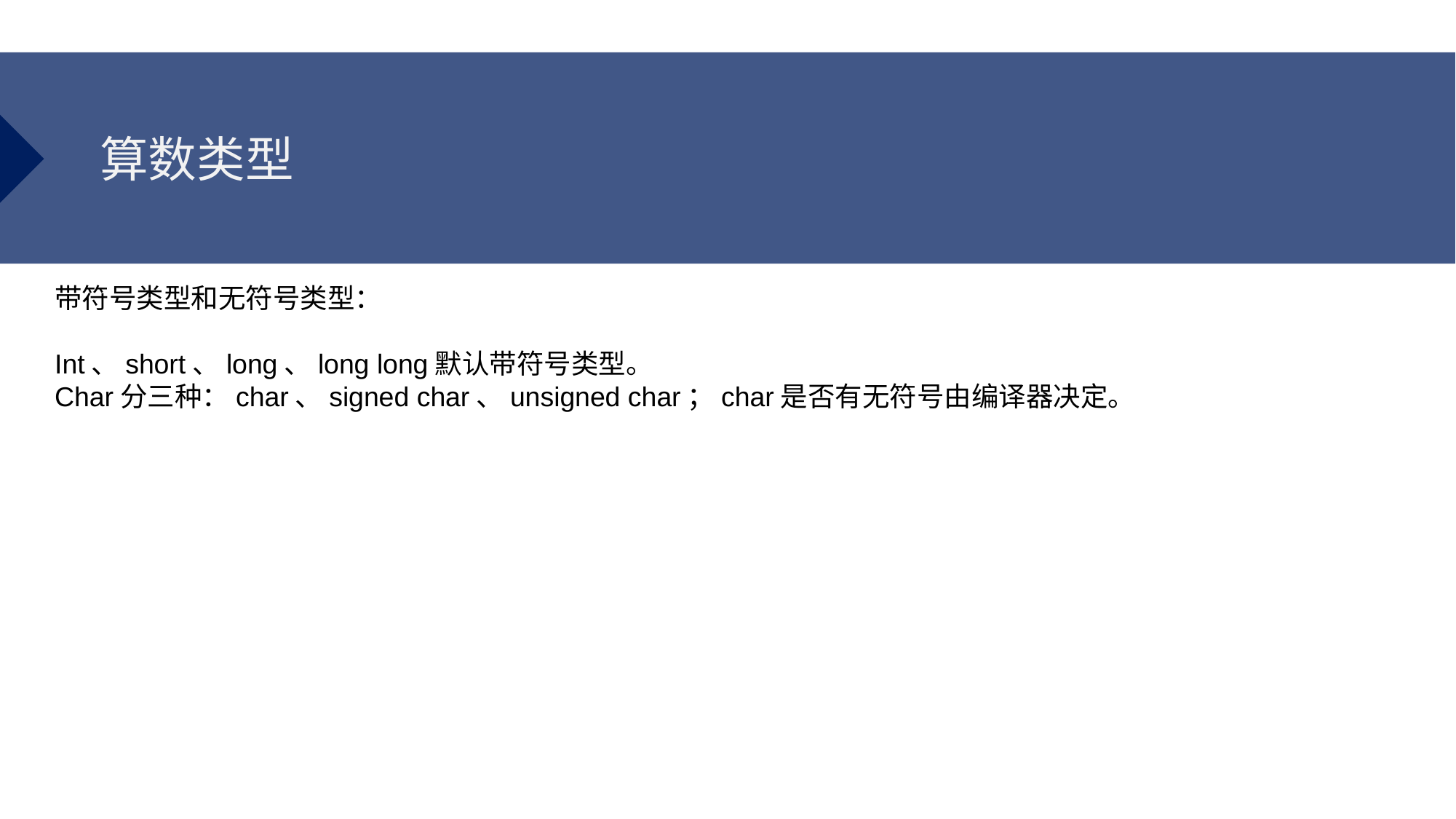

算数类型

带符号类型和无符号类型：

Int、short、long、long long默认带符号类型。
Char分三种：char、signed char、unsigned char；char是否有无符号由编译器决定。